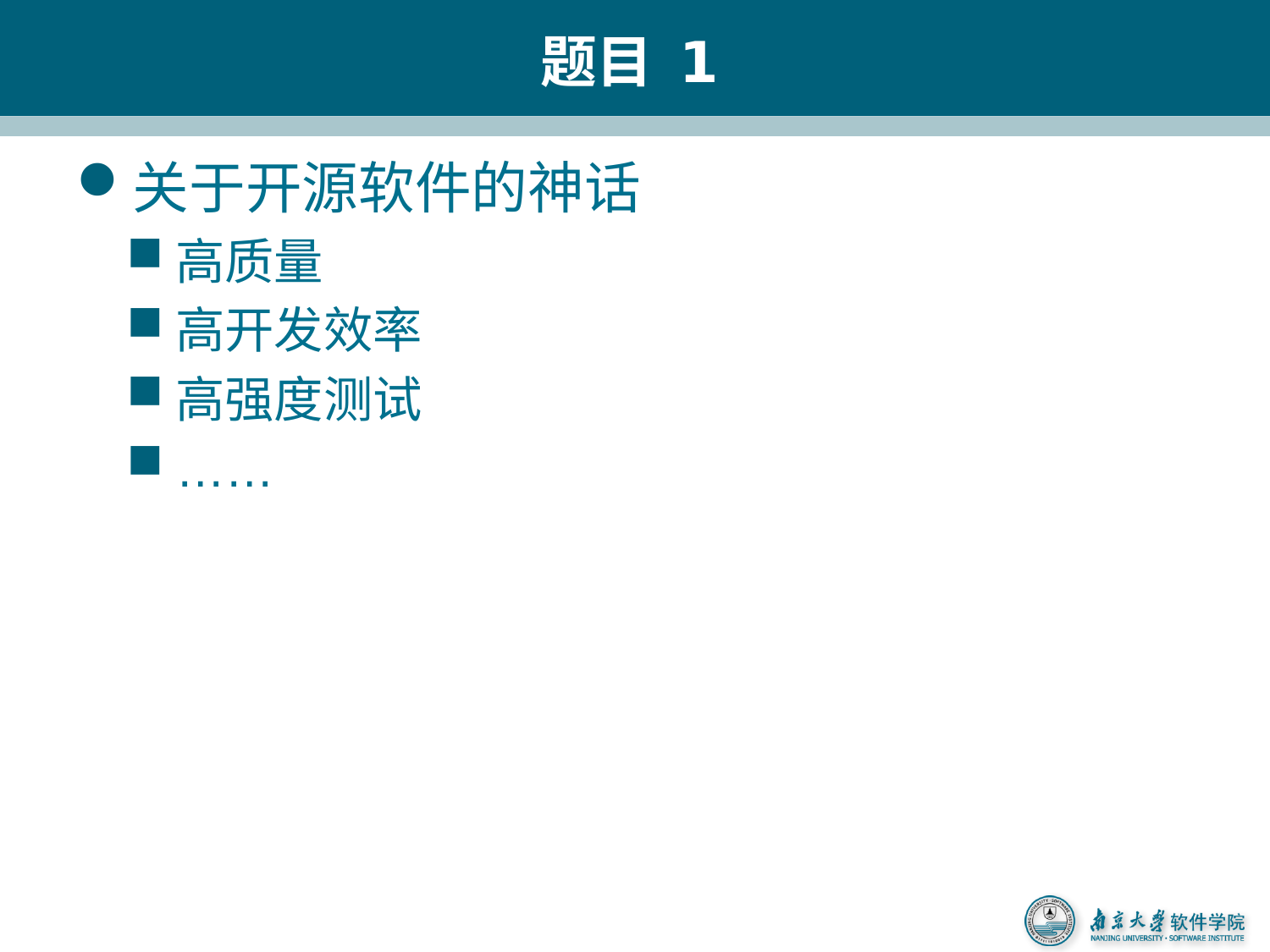

# 题目 1
关于开源软件的神话
高质量
高开发效率
高强度测试
……